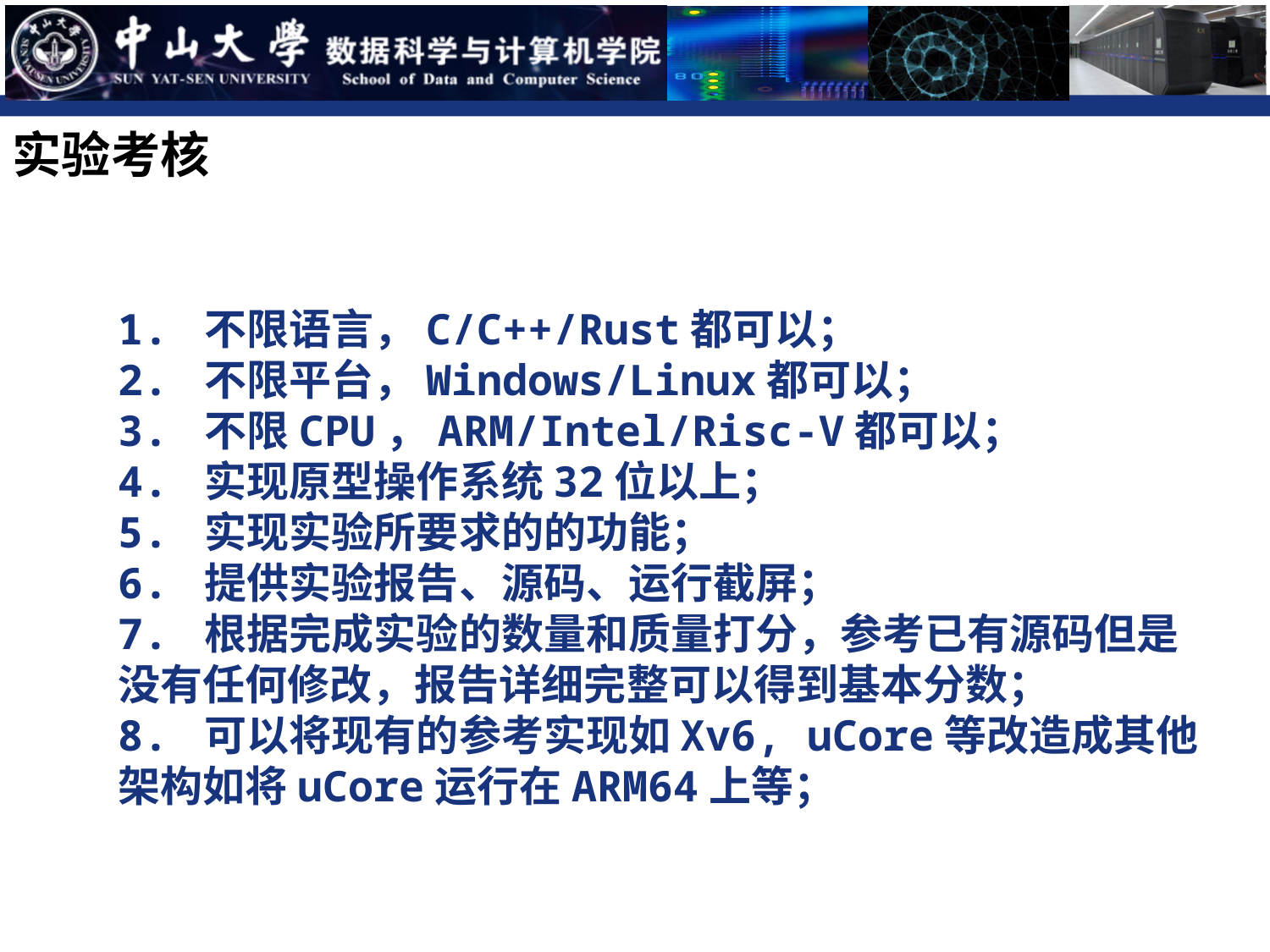

实验考核
1. 不限语言，C/C++/Rust都可以；
2. 不限平台，Windows/Linux都可以；
3. 不限CPU，ARM/Intel/Risc-V都可以；
4. 实现原型操作系统32位以上；
5. 实现实验所要求的的功能；
6. 提供实验报告、源码、运行截屏；
7. 根据完成实验的数量和质量打分，参考已有源码但是没有任何修改，报告详细完整可以得到基本分数；
8. 可以将现有的参考实现如Xv6, uCore等改造成其他架构如将uCore运行在ARM64上等；
23